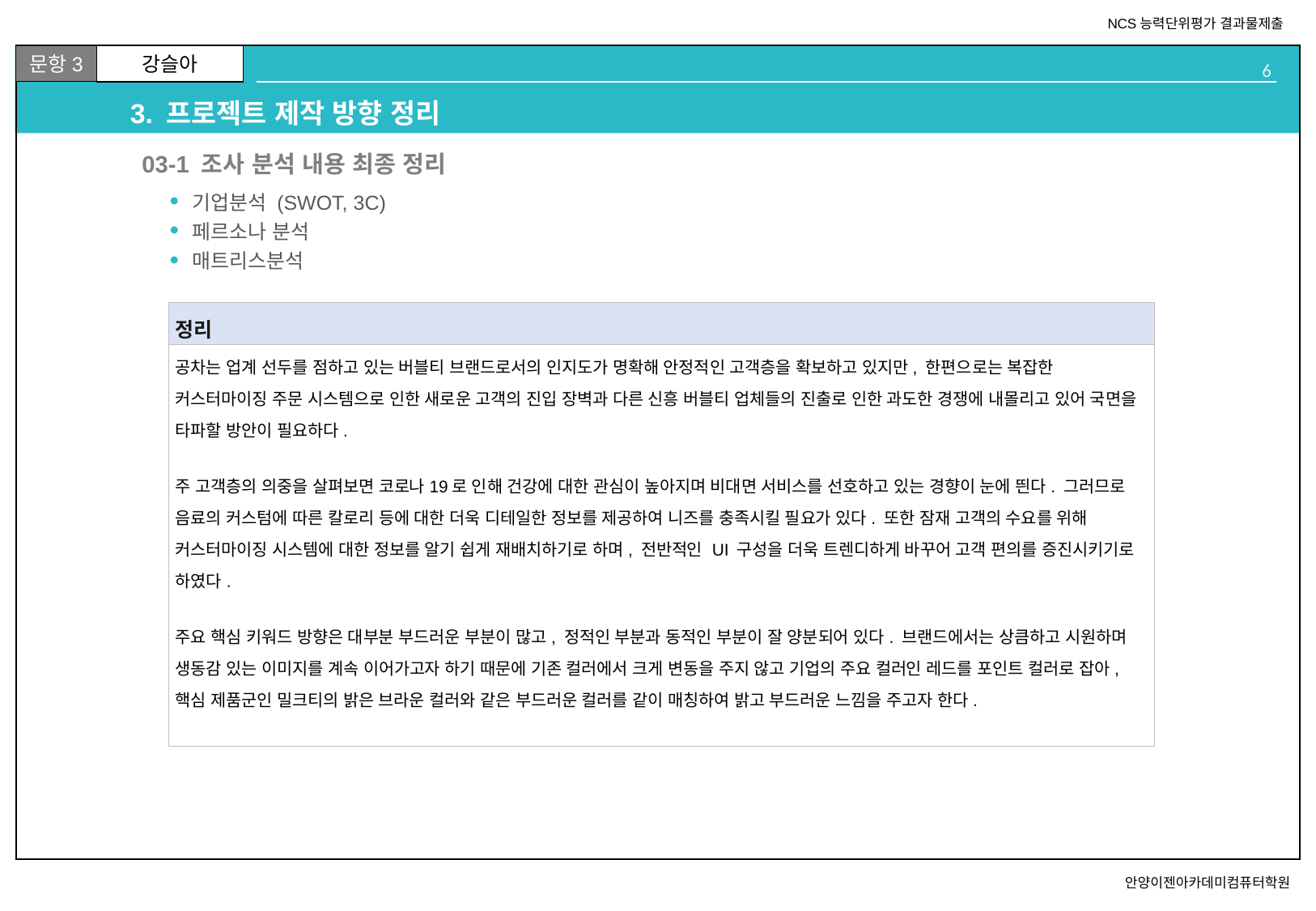

# 3. 프로젝트 제작 방향 정리
02
03-1 조사 분석 내용 최종 정리
기업분석 (SWOT, 3C)
페르소나 분석
매트리스분석
| 정리 |
| --- |
| 공차는 업계 선두를 점하고 있는 버블티 브랜드로서의 인지도가 명확해 안정적인 고객층을 확보하고 있지만, 한편으로는 복잡한 커스터마이징 주문 시스템으로 인한 새로운 고객의 진입 장벽과 다른 신흥 버블티 업체들의 진출로 인한 과도한 경쟁에 내몰리고 있어 국면을 타파할 방안이 필요하다. 주 고객층의 의중을 살펴보면 코로나19로 인해 건강에 대한 관심이 높아지며 비대면 서비스를 선호하고 있는 경향이 눈에 띈다. 그러므로 음료의 커스텀에 따른 칼로리 등에 대한 더욱 디테일한 정보를 제공하여 니즈를 충족시킬 필요가 있다. 또한 잠재 고객의 수요를 위해 커스터마이징 시스템에 대한 정보를 알기 쉽게 재배치하기로 하며, 전반적인 UI 구성을 더욱 트렌디하게 바꾸어 고객 편의를 증진시키기로 하였다. 주요 핵심 키워드 방향은 대부분 부드러운 부분이 많고, 정적인 부분과 동적인 부분이 잘 양분되어 있다. 브랜드에서는 상큼하고 시원하며 생동감 있는 이미지를 계속 이어가고자 하기 때문에 기존 컬러에서 크게 변동을 주지 않고 기업의 주요 컬러인 레드를 포인트 컬러로 잡아, 핵심 제품군인 밀크티의 밝은 브라운 컬러와 같은 부드러운 컬러를 같이 매칭하여 밝고 부드러운 느낌을 주고자 한다. |